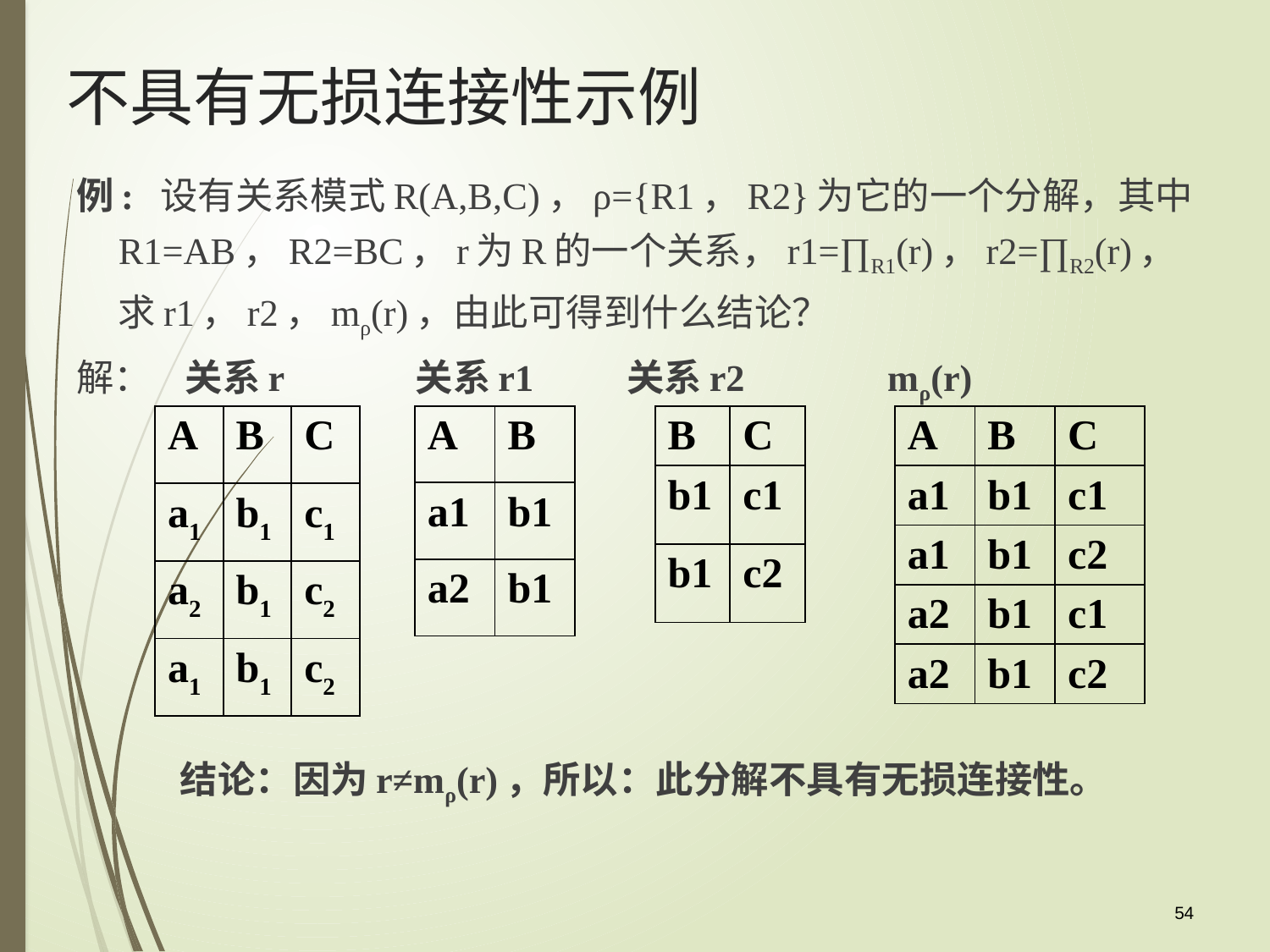

不具有无损连接性示例
例:  设有关系模式R(A,B,C)，ρ={R1，R2}为它的一个分解，其中R1=AB，R2=BC，r为R的一个关系，r1=∏R1(r)，r2=∏R2(r)，求r1，r2，mρ(r)，由此可得到什么结论？
解：    关系r             关系r1         关系r2               mρ(r)

	结论：因为r≠mρ(r)，所以：此分解不具有无损连接性。

| A | B | C |
| --- | --- | --- |
| a1 | b1 | c1 |
| a2 | b1 | c2 |
| a1 | b1 | c2 |
| A | B |
| --- | --- |
| a1 | b1 |
| a2 | b1 |
| B | C |
| --- | --- |
| b1 | c1 |
| b1 | c2 |
| A | B | C |
| --- | --- | --- |
| a1 | b1 | c1 |
| a1 | b1 | c2 |
| a2 | b1 | c1 |
| a2 | b1 | c2 |

54